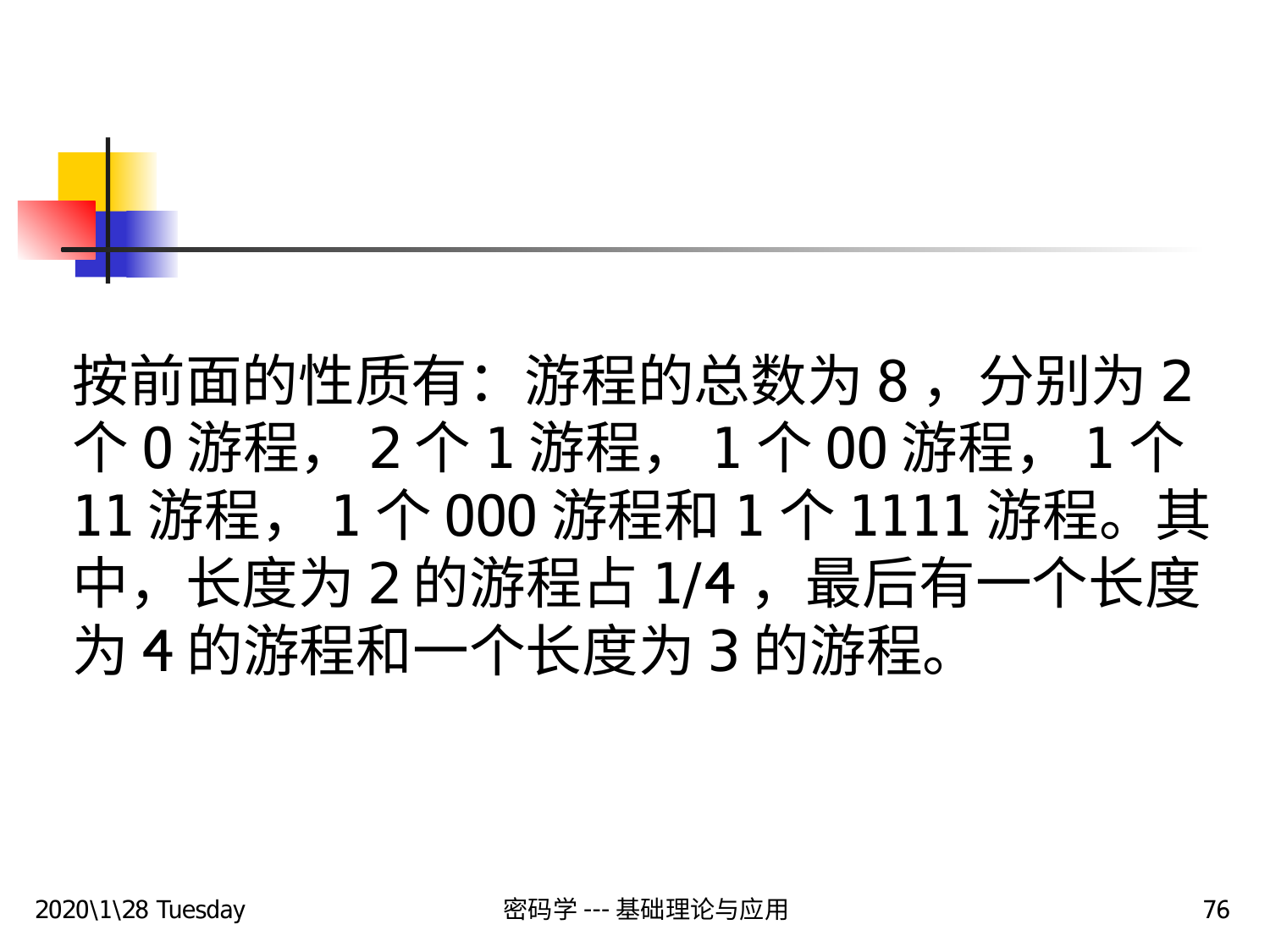

按前面的性质有：游程的总数为8，分别为2个0游程，2个1游程，1个00游程，1个11游程，1个000游程和1个1111游程。其中，长度为2的游程占1/4，最后有一个长度为4的游程和一个长度为3的游程。
2020\1\28 Tuesday
密码学---基础理论与应用
76